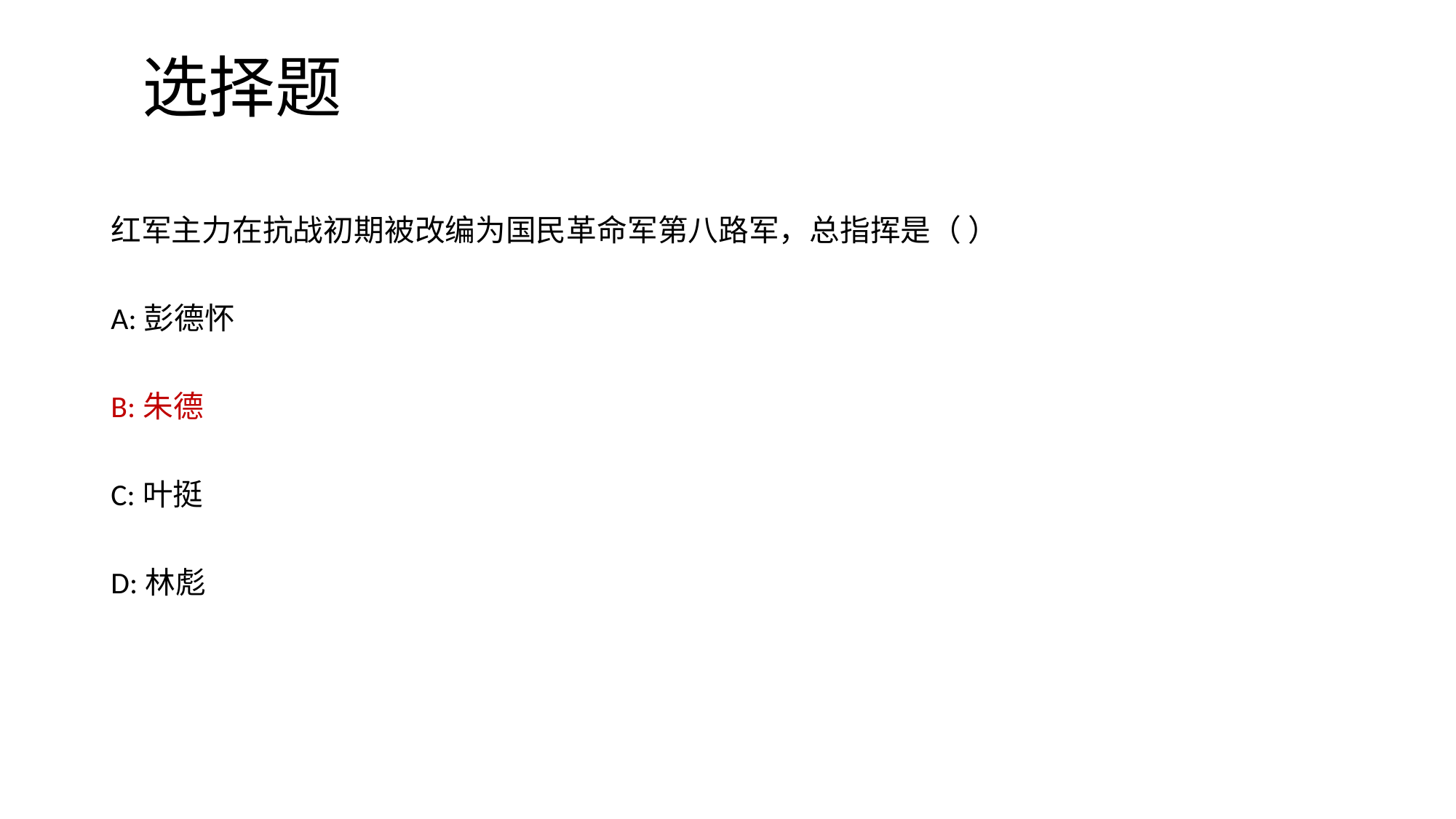

# 选择题
红军主力在抗战初期被改编为国民革命军第八路军，总指挥是（ ）
A:彭德怀
B:朱德
C:叶挺
D:林彪